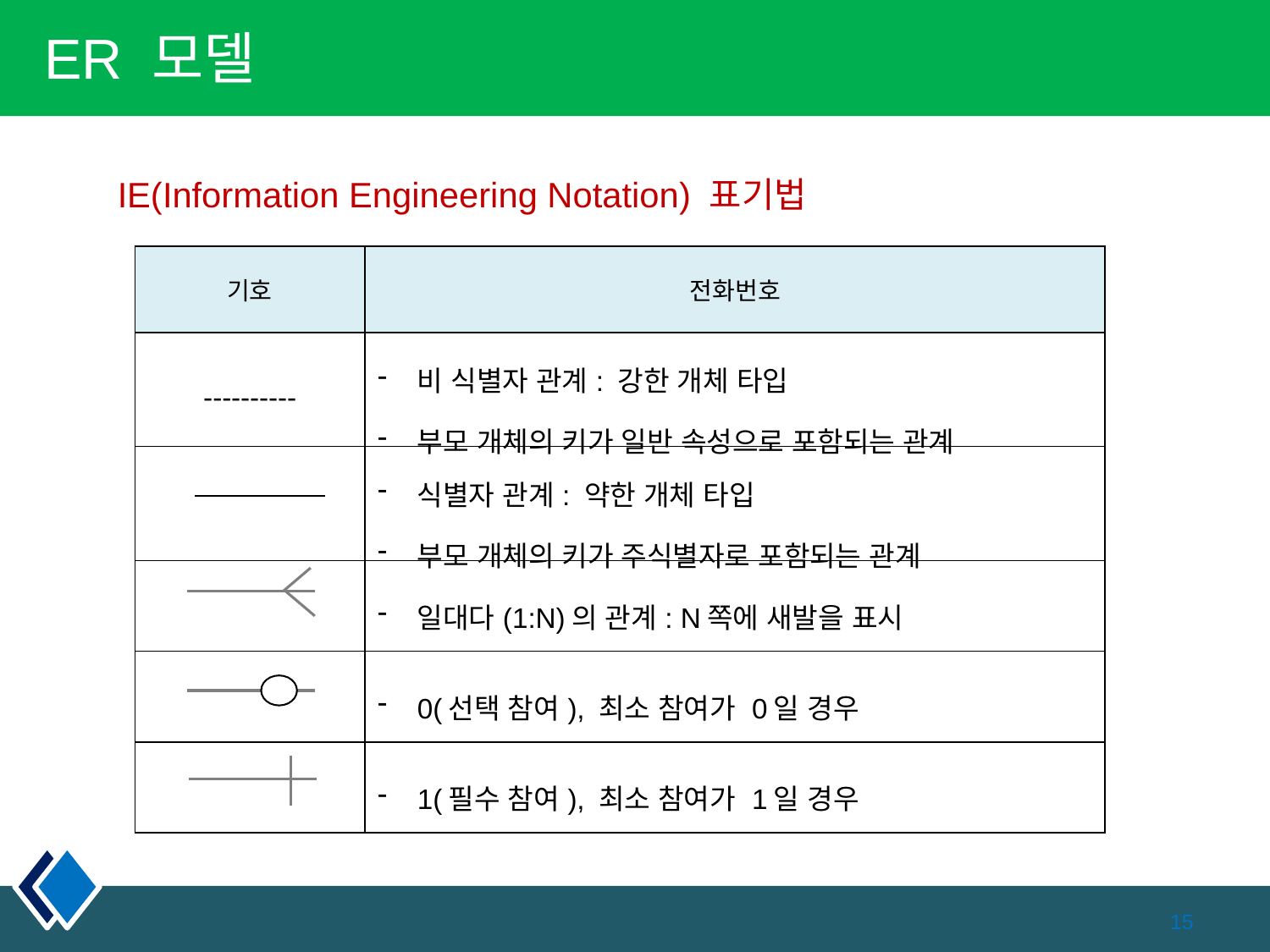

# ER 모델
IE(Information Engineering Notation) 표기법
| 기호 | 전화번호 |
| --- | --- |
| ---------- | 비 식별자 관계: 강한 개체 타입 부모 개체의 키가 일반 속성으로 포함되는 관계 |
|  | 식별자 관계: 약한 개체 타입 부모 개체의 키가 주식별자로 포함되는 관계 |
|  | 일대다(1:N)의 관계: N쪽에 새발을 표시 |
|  | 0(선택 참여), 최소 참여가 0일 경우 |
|  | 1(필수 참여), 최소 참여가 1일 경우 |

15